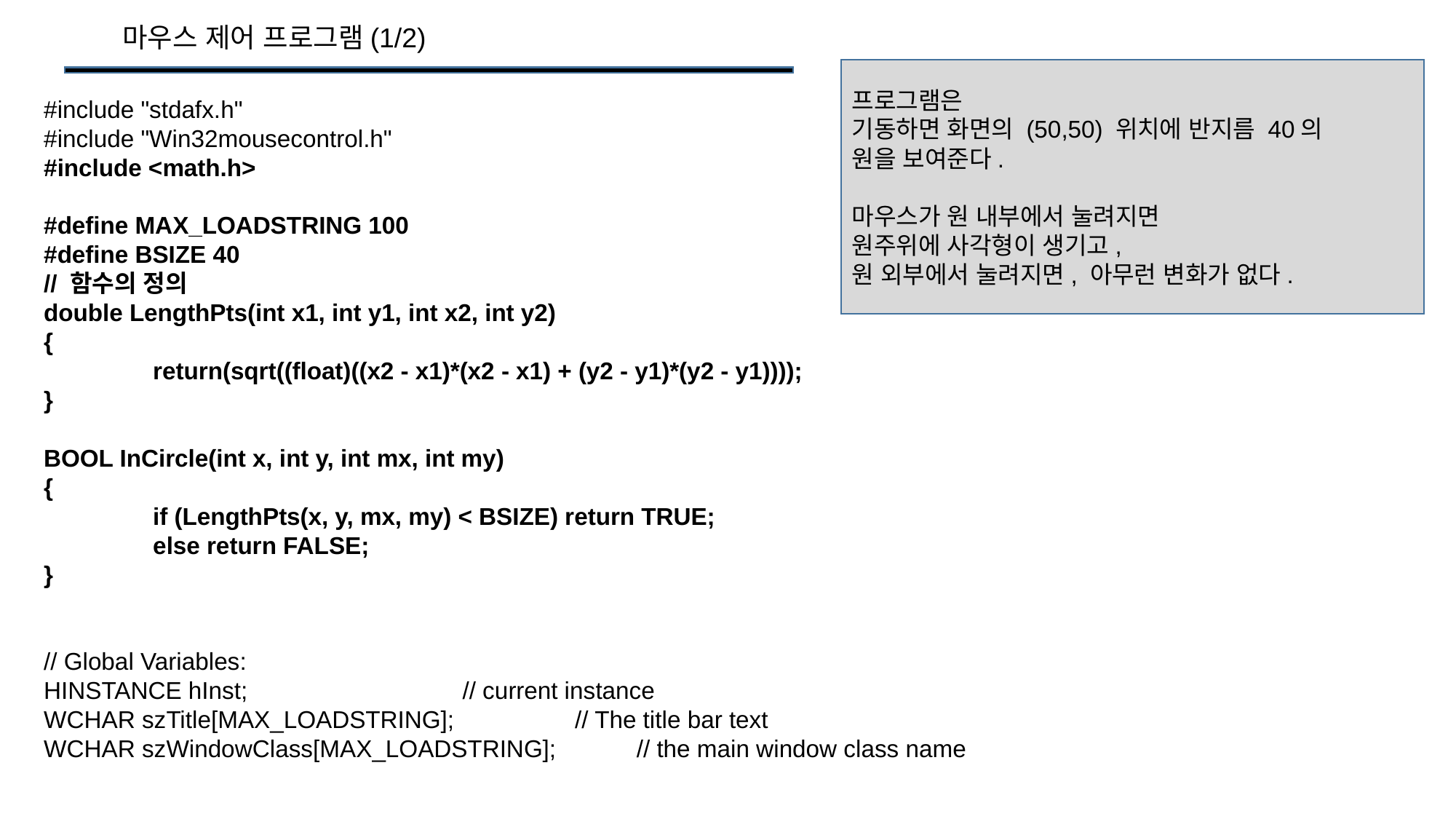

마우스 제어 프로그램(1/2)

#include "stdafx.h"
#include "Win32mousecontrol.h"
#include <math.h>

#define MAX_LOADSTRING 100
#define BSIZE 40
// 함수의 정의
double LengthPts(int x1, int y1, int x2, int y2)
{
	return(sqrt((float)((x2 - x1)*(x2 - x1) + (y2 - y1)*(y2 - y1))));
}

BOOL InCircle(int x, int y, int mx, int my)
{
	if (LengthPts(x, y, mx, my) < BSIZE) return TRUE;
	else return FALSE;
}

// Global Variables:
HINSTANCE hInst;                                // current instance
WCHAR szTitle[MAX_LOADSTRING];                  // The title bar text
WCHAR szWindowClass[MAX_LOADSTRING];            // the main window class name

프로그램은
기동하면 화면의 (50,50) 위치에 반지름 40의
원을 보여준다.

마우스가 원 내부에서 눌려지면
원주위에 사각형이 생기고,
원 외부에서 눌려지면, 아무런 변화가 없다.